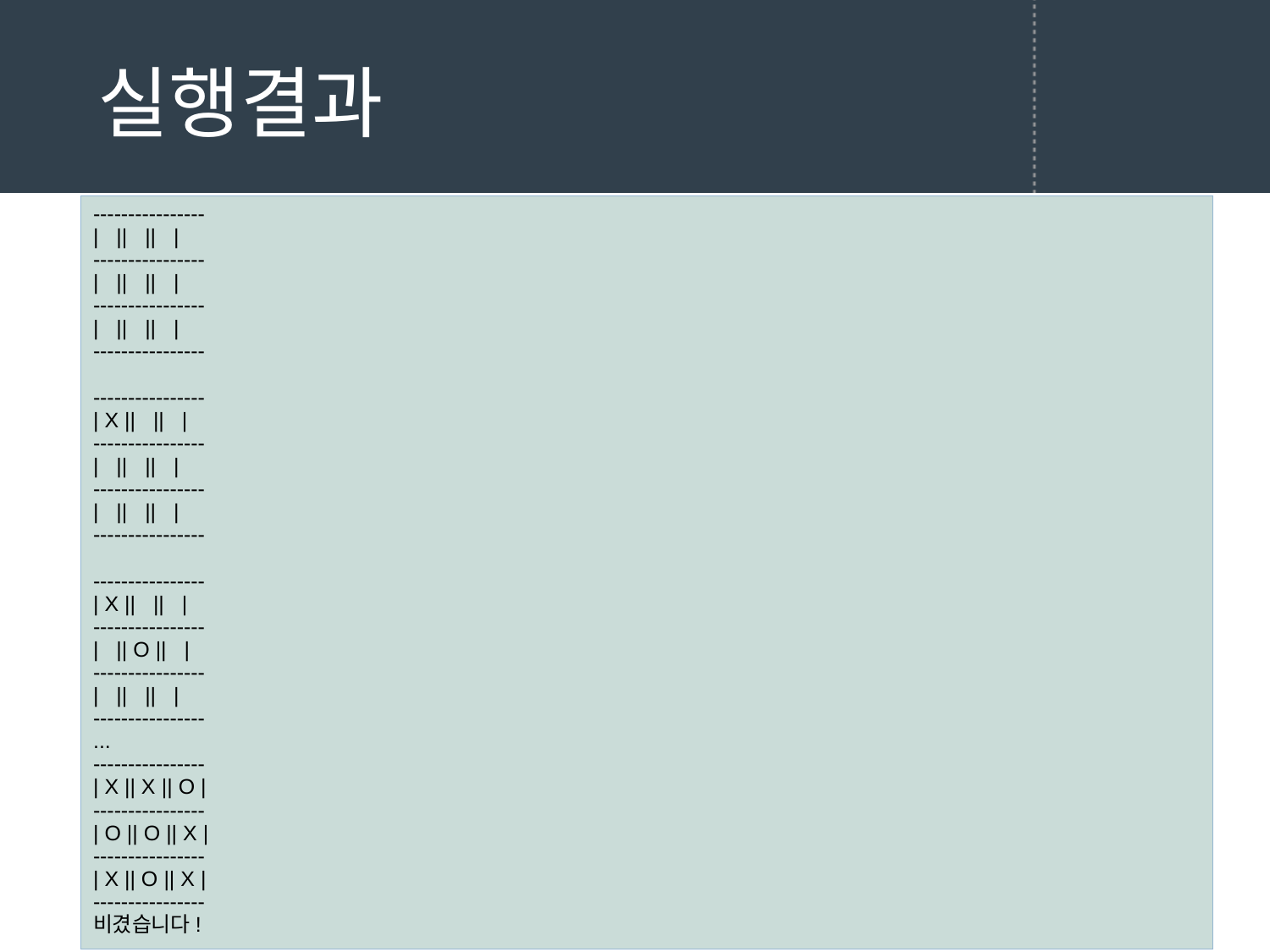

# 실행결과
----------------
|   ||   ||   |
----------------
|   ||   ||   |
----------------
|   ||   ||   |
----------------

----------------
| X ||   ||   |
----------------
|   ||   ||   |
----------------
|   ||   ||   |
----------------

----------------
| X ||   ||   |
----------------
|   || O ||   |
----------------
|   ||   ||   |
----------------
...
----------------
| X || X || O |
----------------
| O || O || X |
----------------
| X || O || X |
----------------
비겼습니다!